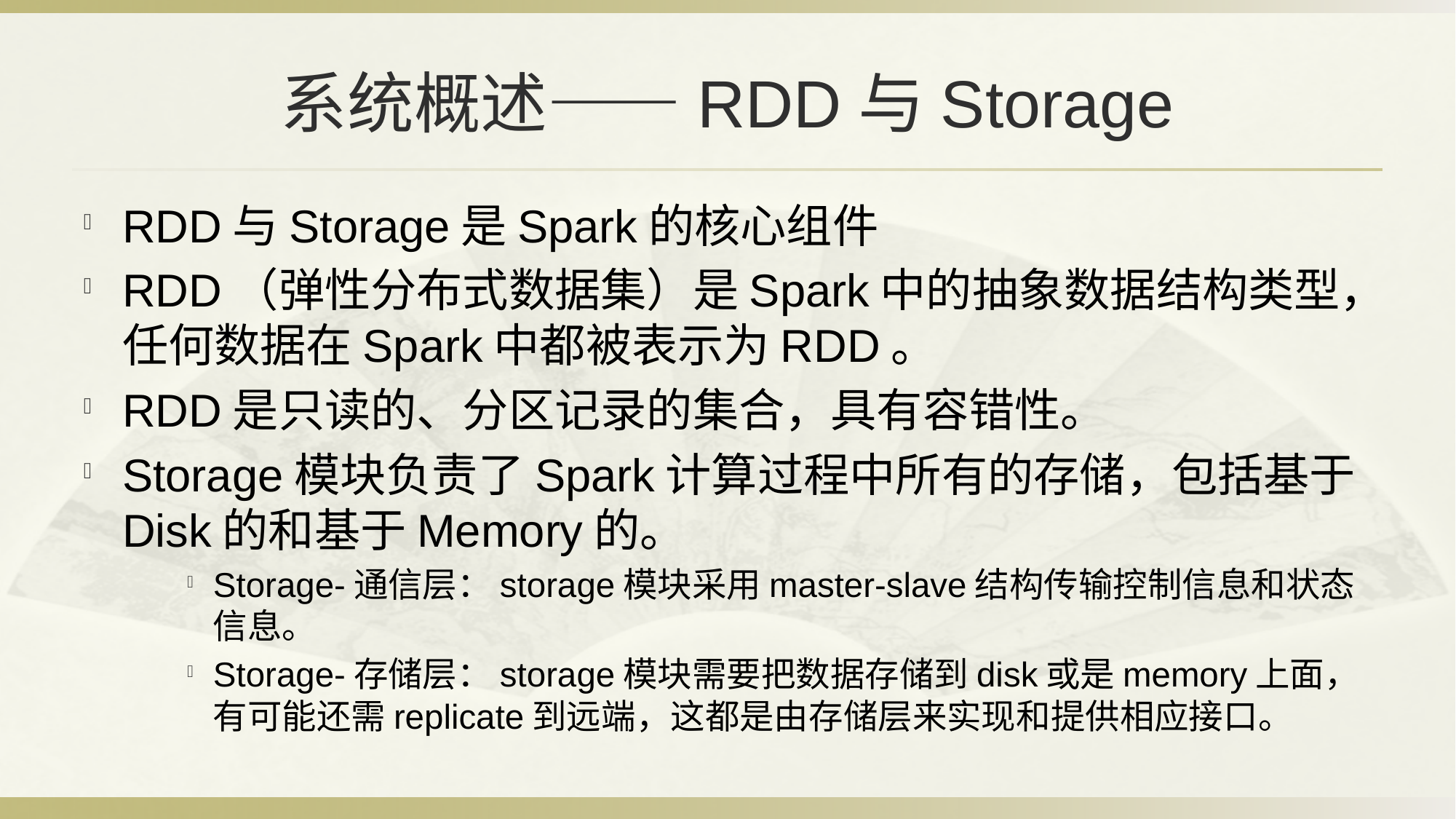

# 系统概述——RDD与Storage
RDD与Storage是Spark的核心组件
RDD（弹性分布式数据集）是Spark中的抽象数据结构类型，任何数据在Spark中都被表示为RDD。
RDD是只读的、分区记录的集合，具有容错性。
Storage模块负责了Spark计算过程中所有的存储，包括基于Disk的和基于Memory的。
Storage-通信层：storage模块采用master-slave结构传输控制信息和状态信息。
Storage-存储层：storage模块需要把数据存储到disk或是memory上面，有可能还需replicate到远端，这都是由存储层来实现和提供相应接口。